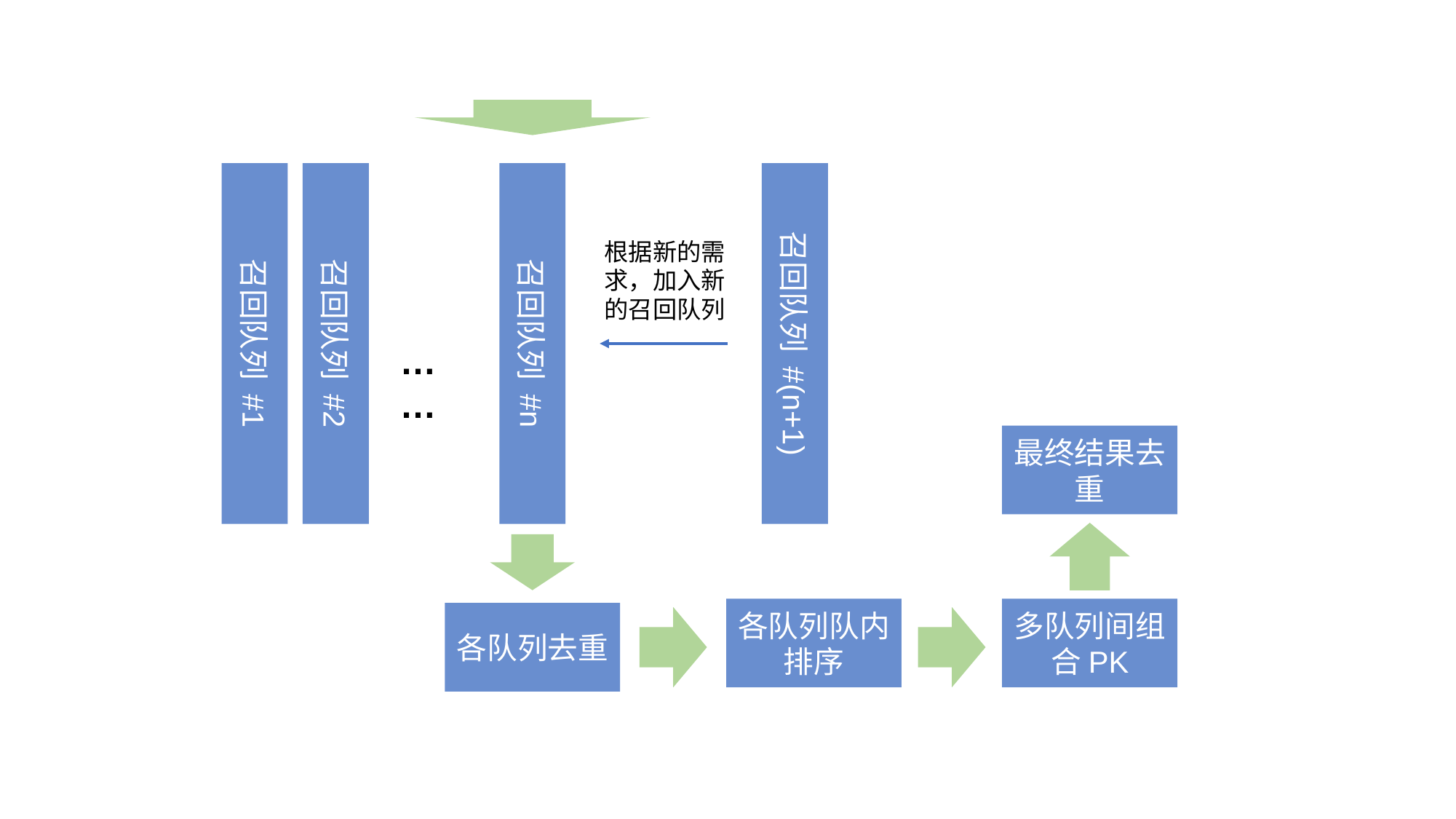

召回队列 #n
召回队列 #(n+1)
召回队列 #1
召回队列 #2
根据新的需求，加入新的召回队列
……
最终结果去重

多队列间组合PK
各队列队内排序
各队列去重